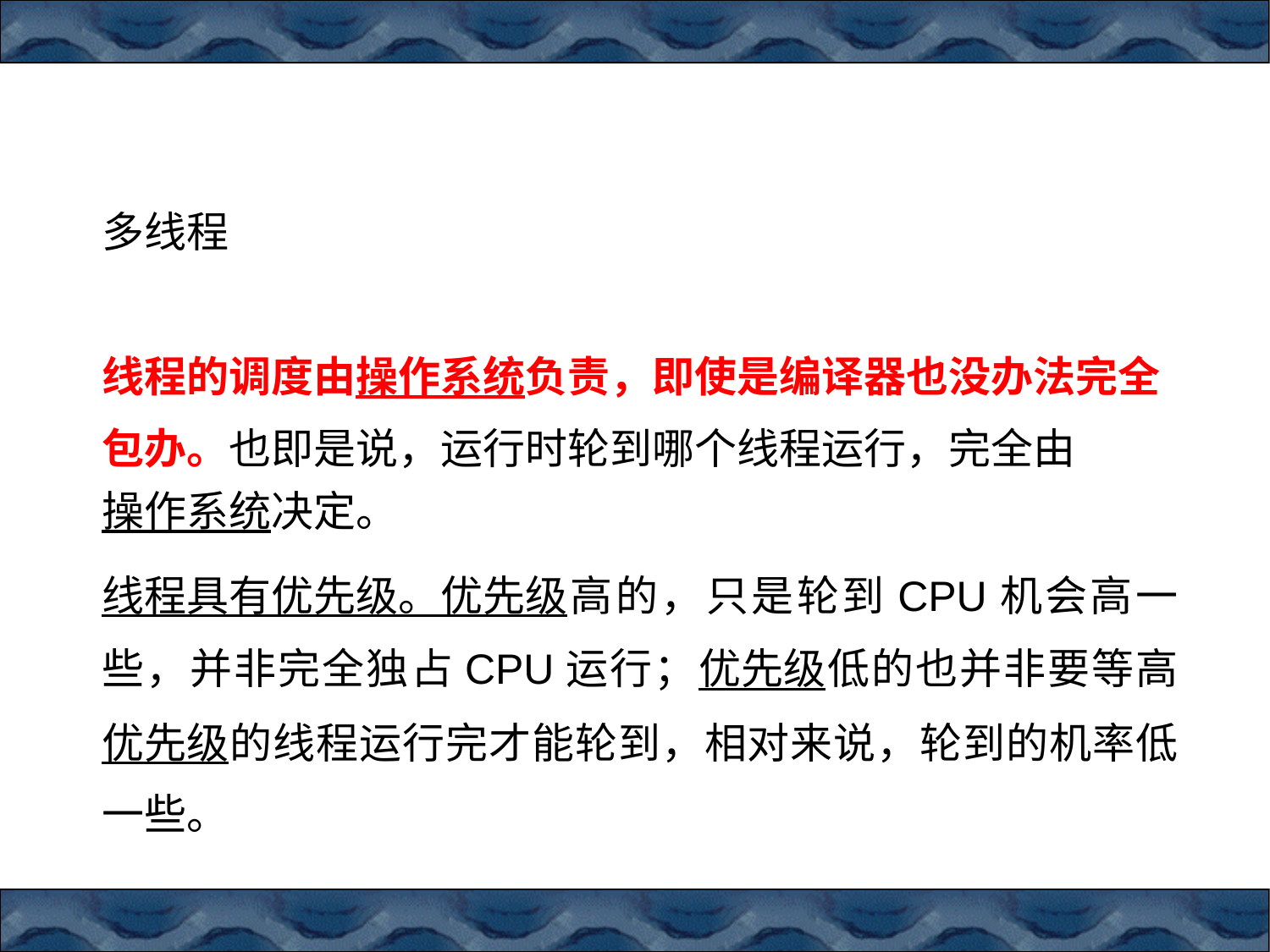

多线程

线程的调度由操作系统负责，即使是编译器也没办法完全包办。也即是说，运行时轮到哪个线程运行，完全由操作系统决定。
线程具有优先级。优先级高的，只是轮到CPU机会高一些，并非完全独占CPU运行；优先级低的也并非要等高优先级的线程运行完才能轮到，相对来说，轮到的机率低一些。